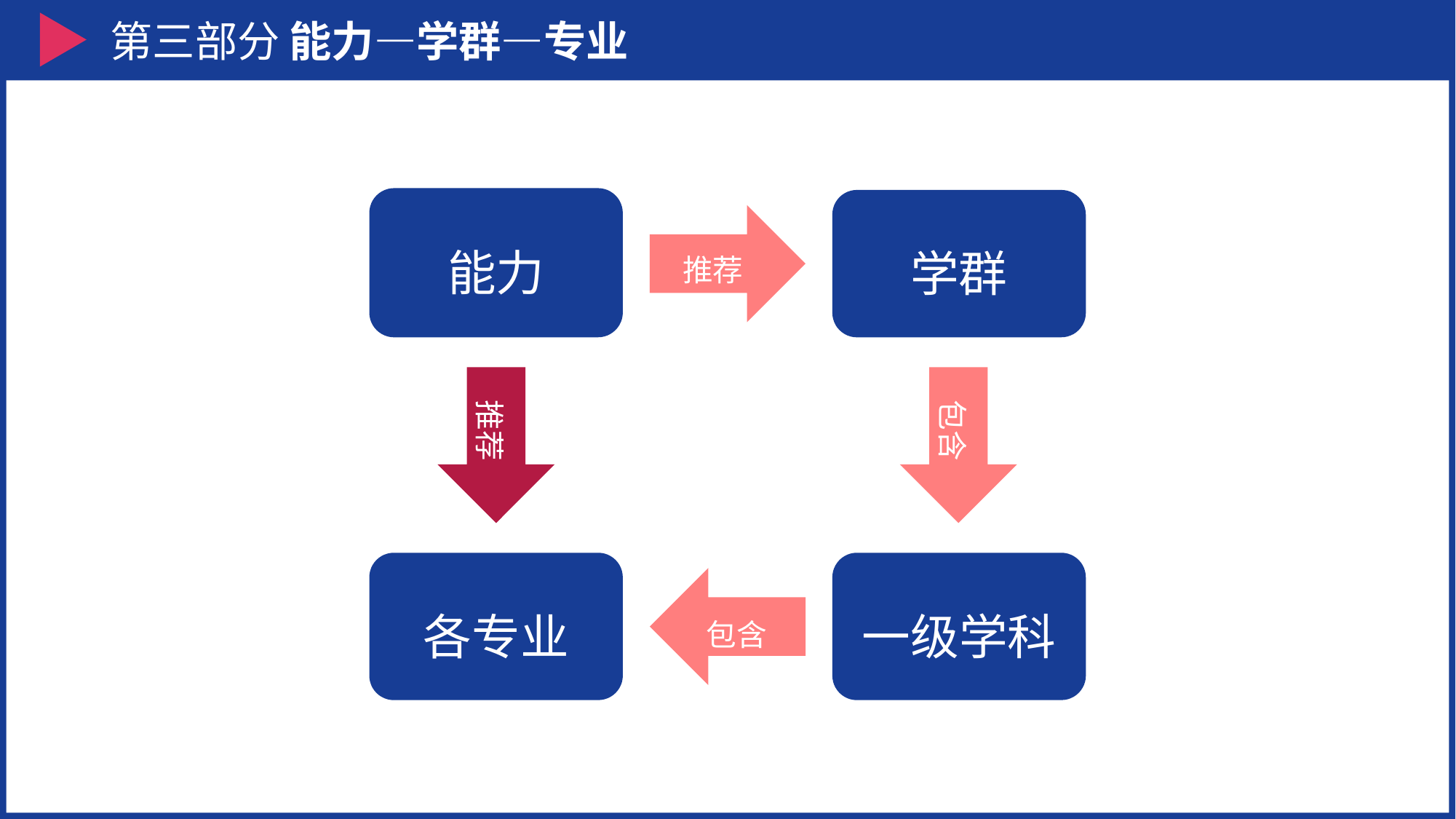

第三部分 能力—学群—专业
能力
学群
推荐
推荐
包含
各专业
一级学科

包含